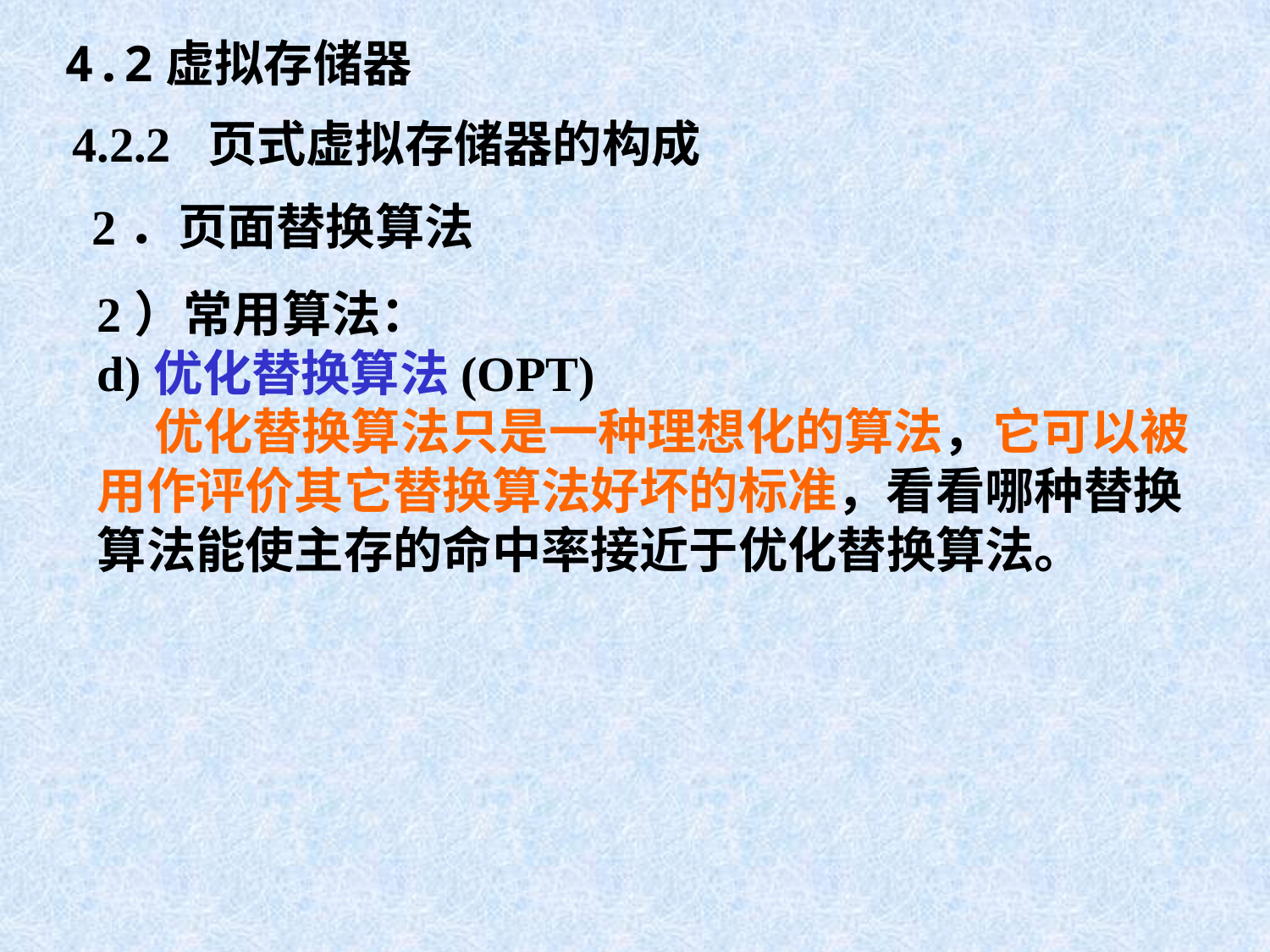

4.2虚拟存储器
4.2.2  页式虚拟存储器的构成
2．页面替换算法
2）常用算法：
d)优化替换算法(OPT)
    优化替换算法只是一种理想化的算法，它可以被用作评价其它替换算法好坏的标准，看看哪种替换算法能使主存的命中率接近于优化替换算法。